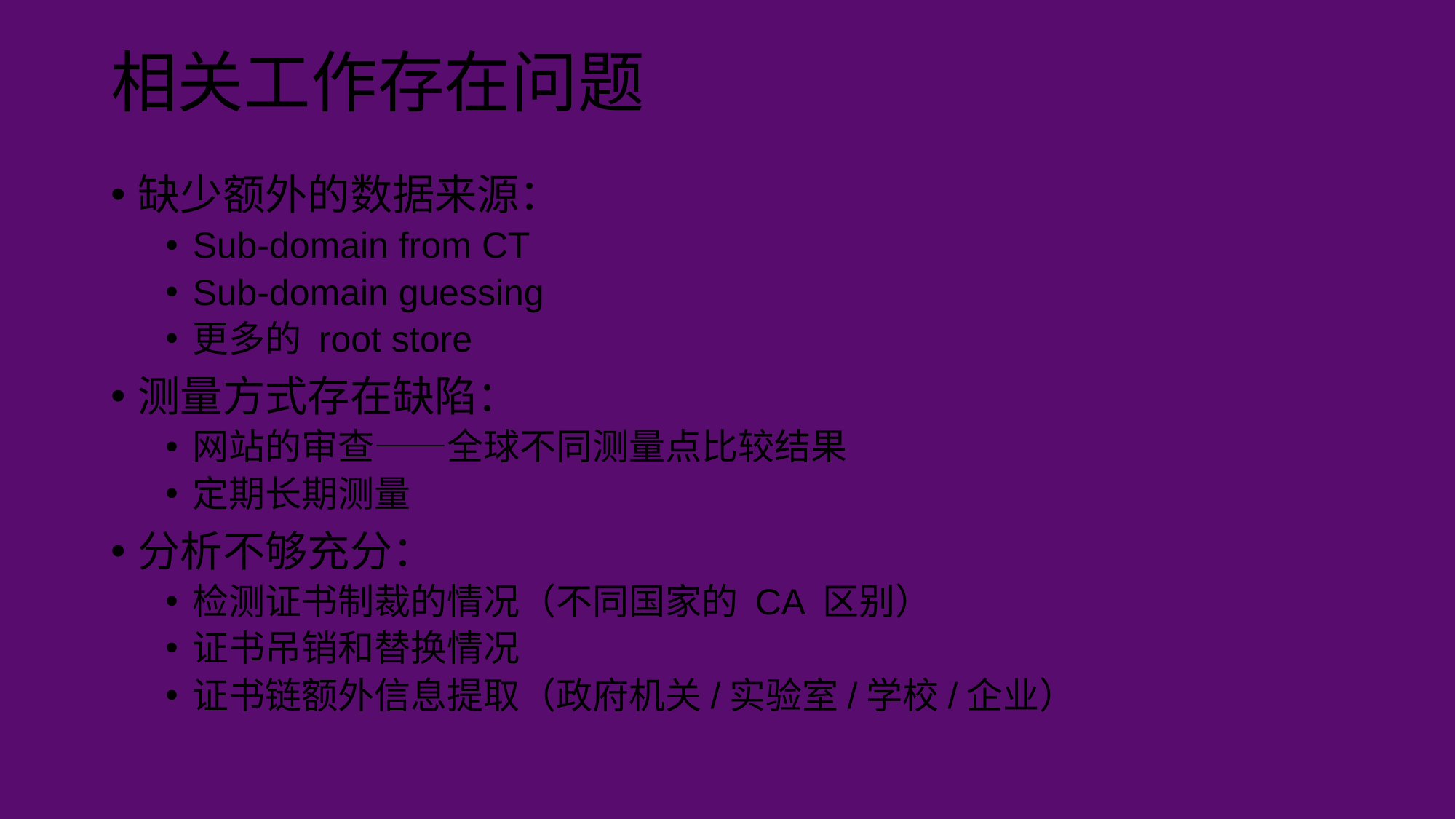

# 相关工作存在问题
缺少额外的数据来源：
Sub-domain from CT
Sub-domain guessing
更多的 root store
测量方式存在缺陷：
网站的审查——全球不同测量点比较结果
定期长期测量
分析不够充分：
检测证书制裁的情况（不同国家的 CA 区别）
证书吊销和替换情况
证书链额外信息提取（政府机关/实验室/学校/企业）